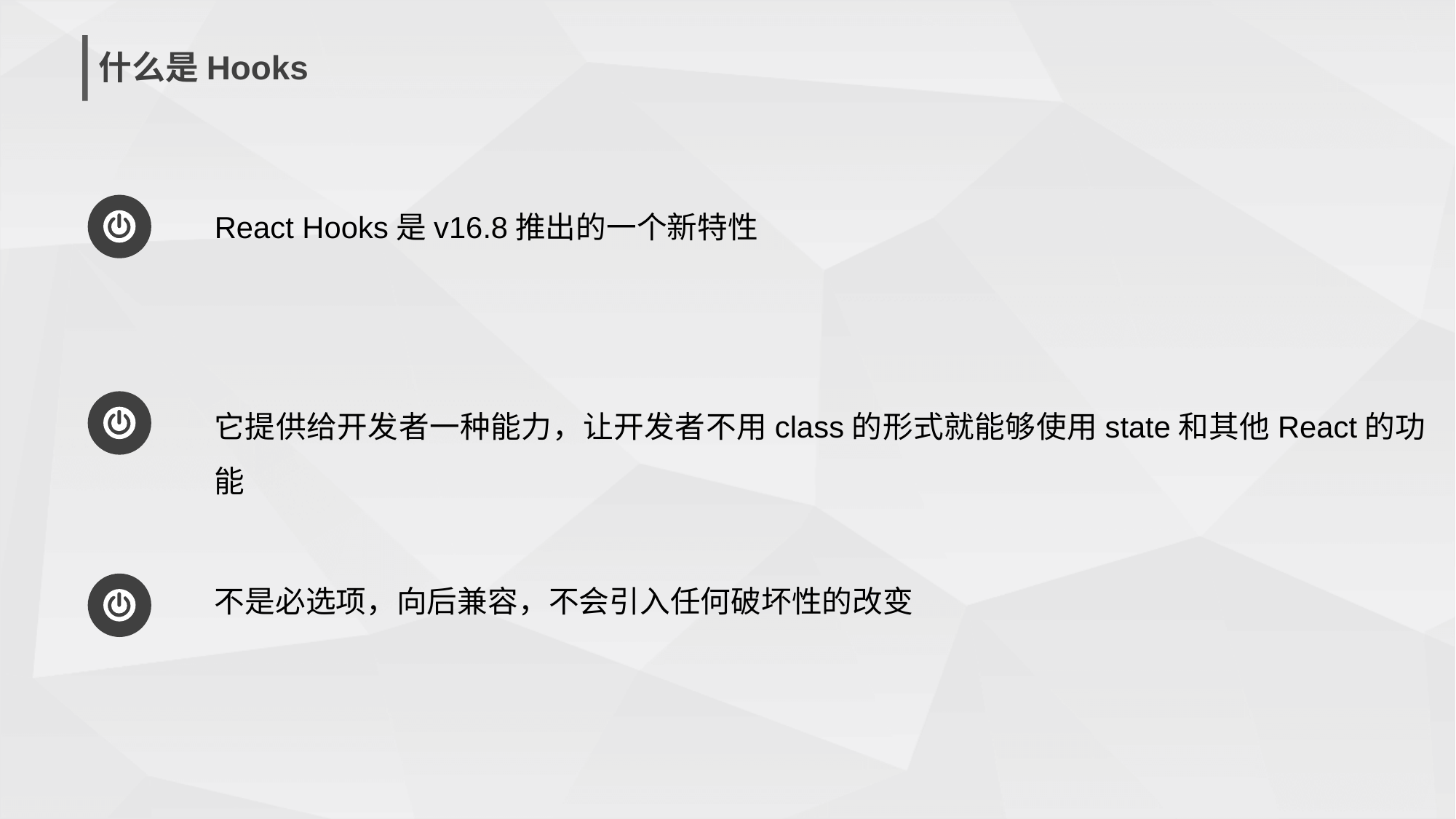

什么是Hooks

React Hooks是v16.8推出的一个新特性

它提供给开发者一种能力，让开发者不用class的形式就能够使用state和其他React的功能

不是必选项，向后兼容，不会引入任何破坏性的改变